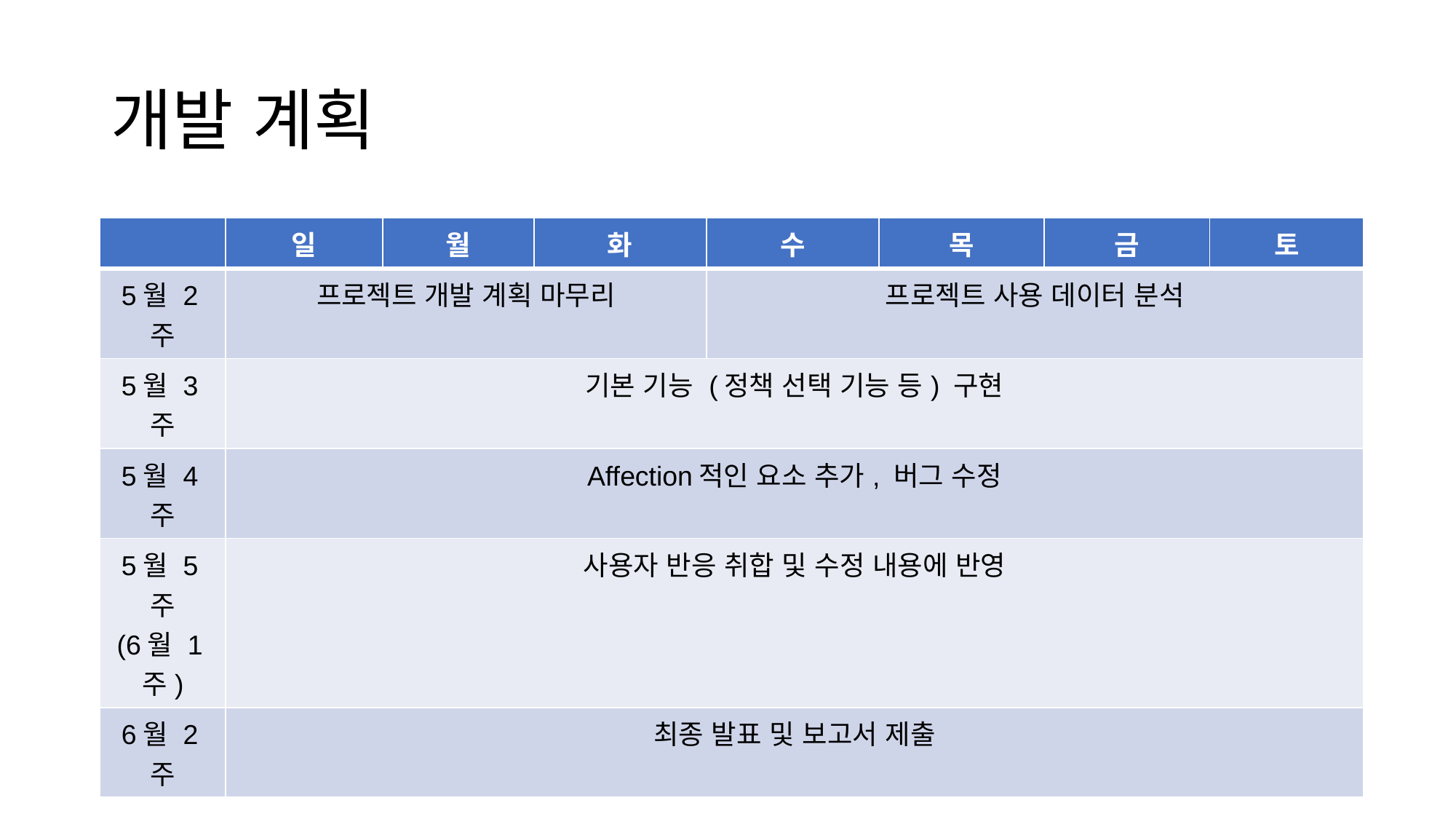

# 개발 계획
|  | 일 | 월 | 화 | 수 | 목 | 금 | 토 |
| --- | --- | --- | --- | --- | --- | --- | --- |
| 5월 2주 | 프로젝트 개발 계획 마무리 |  |  | 프로젝트 사용 데이터 분석 |  |  |  |
| 5월 3주 | 기본 기능 (정책 선택 기능 등) 구현 |  |  |  |  |  |  |
| 5월 4주 | Affection적인 요소 추가, 버그 수정 |  |  |  |  |  |  |
| 5월 5주 (6월 1주) | 사용자 반응 취합 및 수정 내용에 반영 |  |  |  |  |  |  |
| 6월 2주 | 최종 발표 및 보고서 제출 |  |  |  |  |  |  |